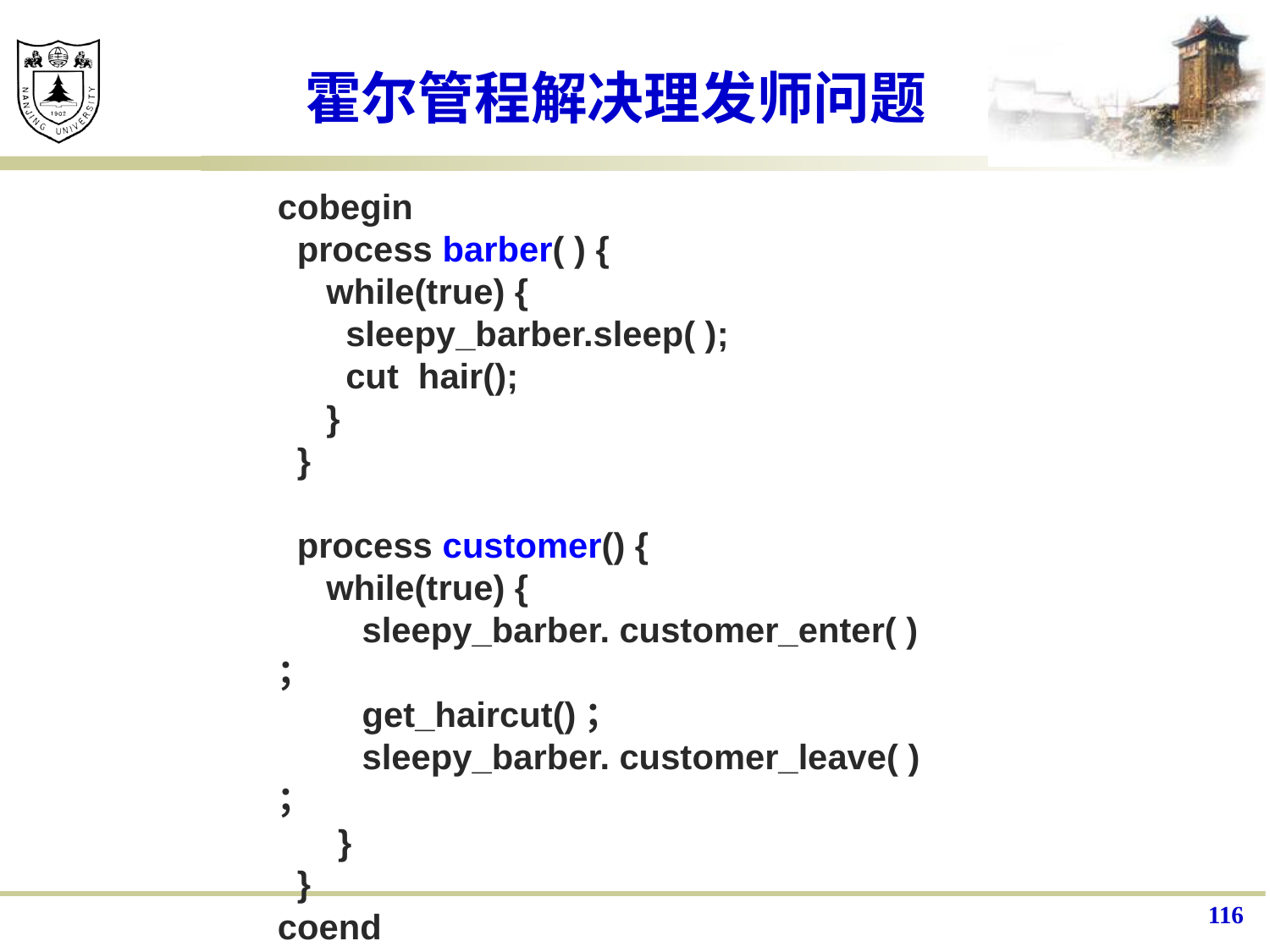

# 霍尔管程解决理发师问题
cobegin
  process barber( ) {
     while(true) {
       sleepy_barber.sleep( );
       cut  hair();
     }
  }

  process customer() {
     while(true) {
  　  sleepy_barber. customer_enter( ) ；
  　  get_haircut()；
  　  sleepy_barber. customer_leave( ) ；
 　}
  }
coend

116